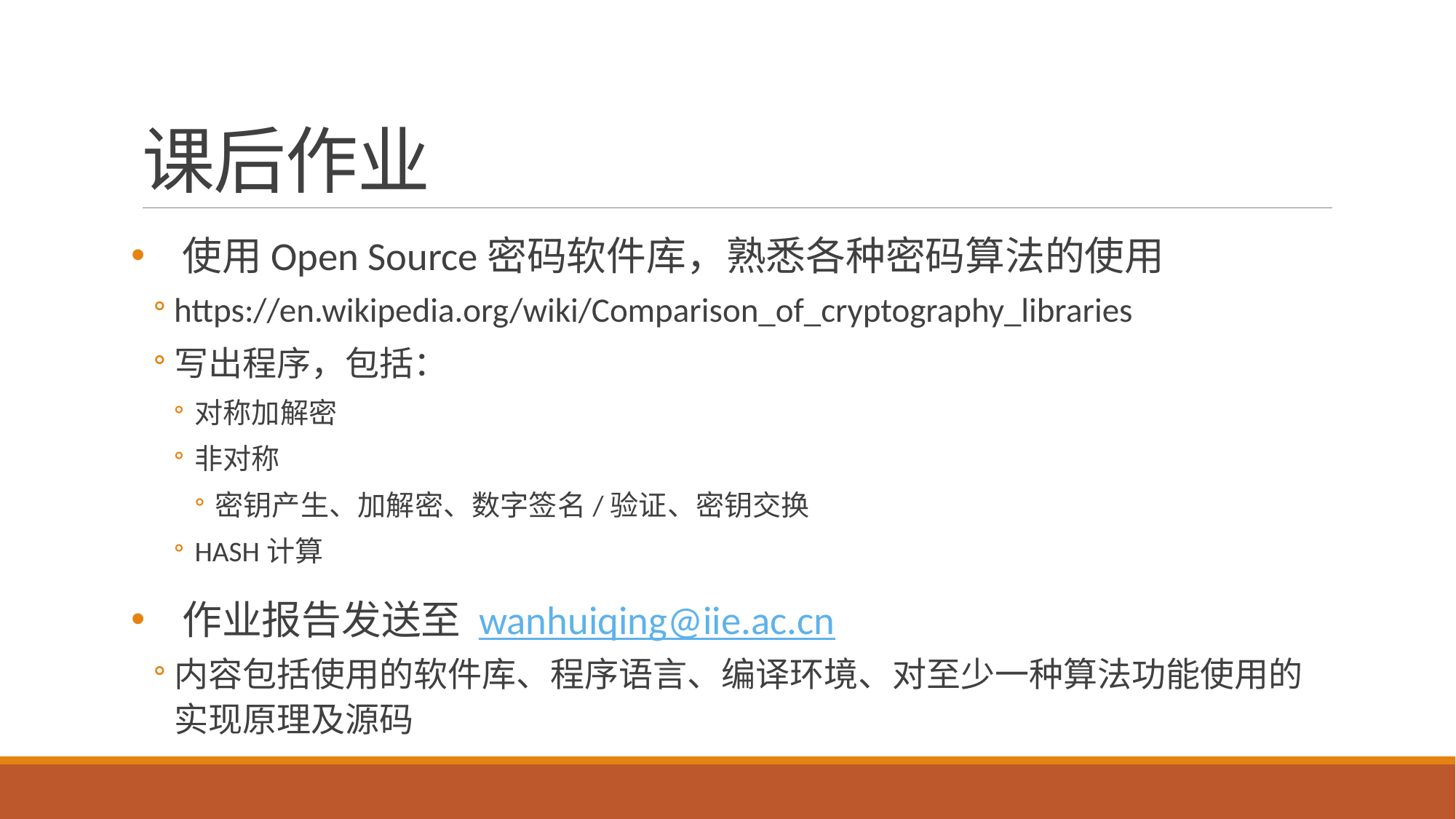

# 课后作业
使用Open Source密码软件库，熟悉各种密码算法的使用
https://en.wikipedia.org/wiki/Comparison_of_cryptography_libraries
写出程序，包括：
对称加解密
非对称
密钥产生、加解密、数字签名/验证、密钥交换
HASH计算
作业报告发送至 wanhuiqing@iie.ac.cn
内容包括使用的软件库、程序语言、编译环境、对至少一种算法功能使用的实现原理及源码